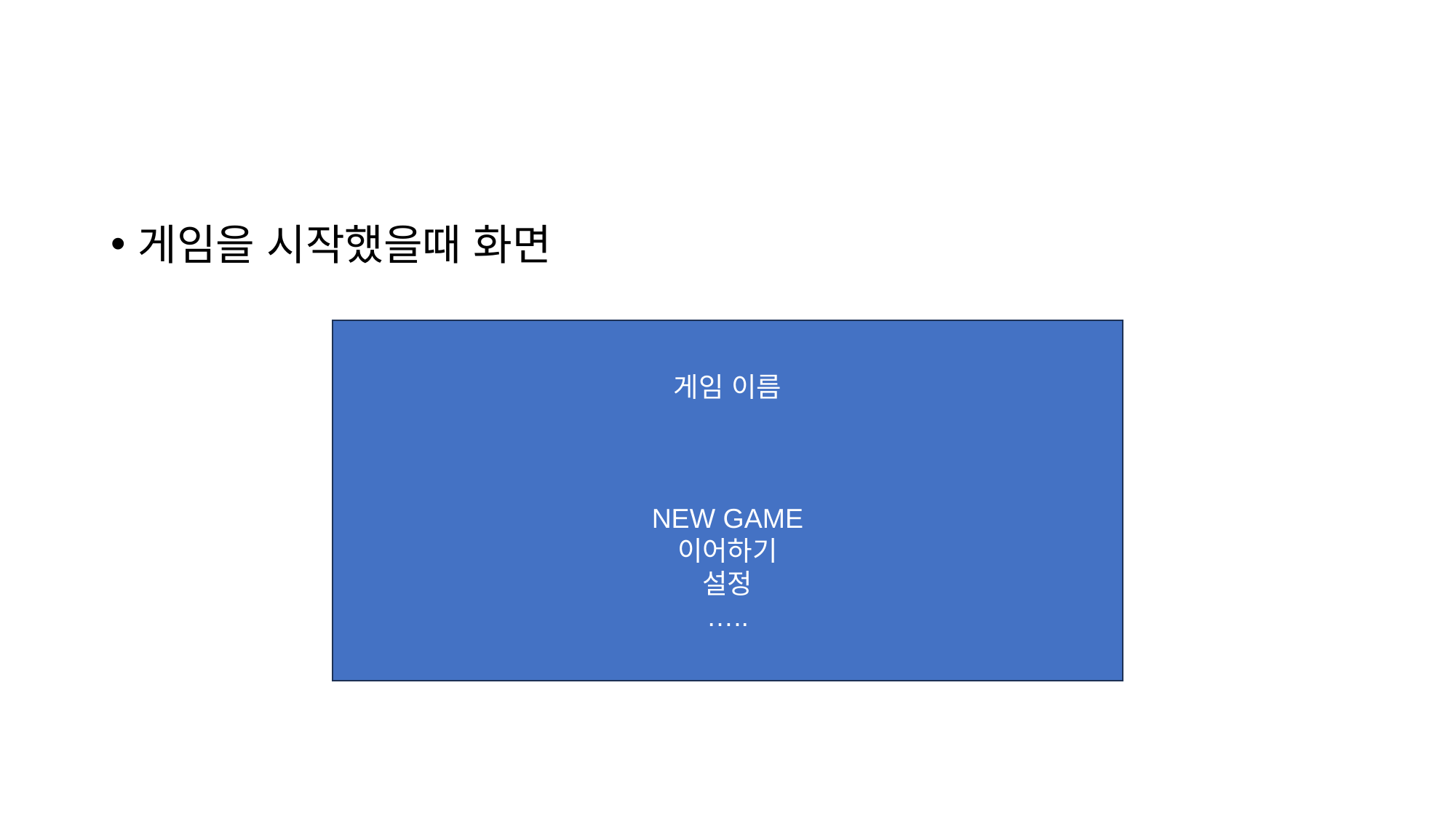

게임을 시작했을때 화면

게임 이름

NEW GAME
이어하기
설정
…..